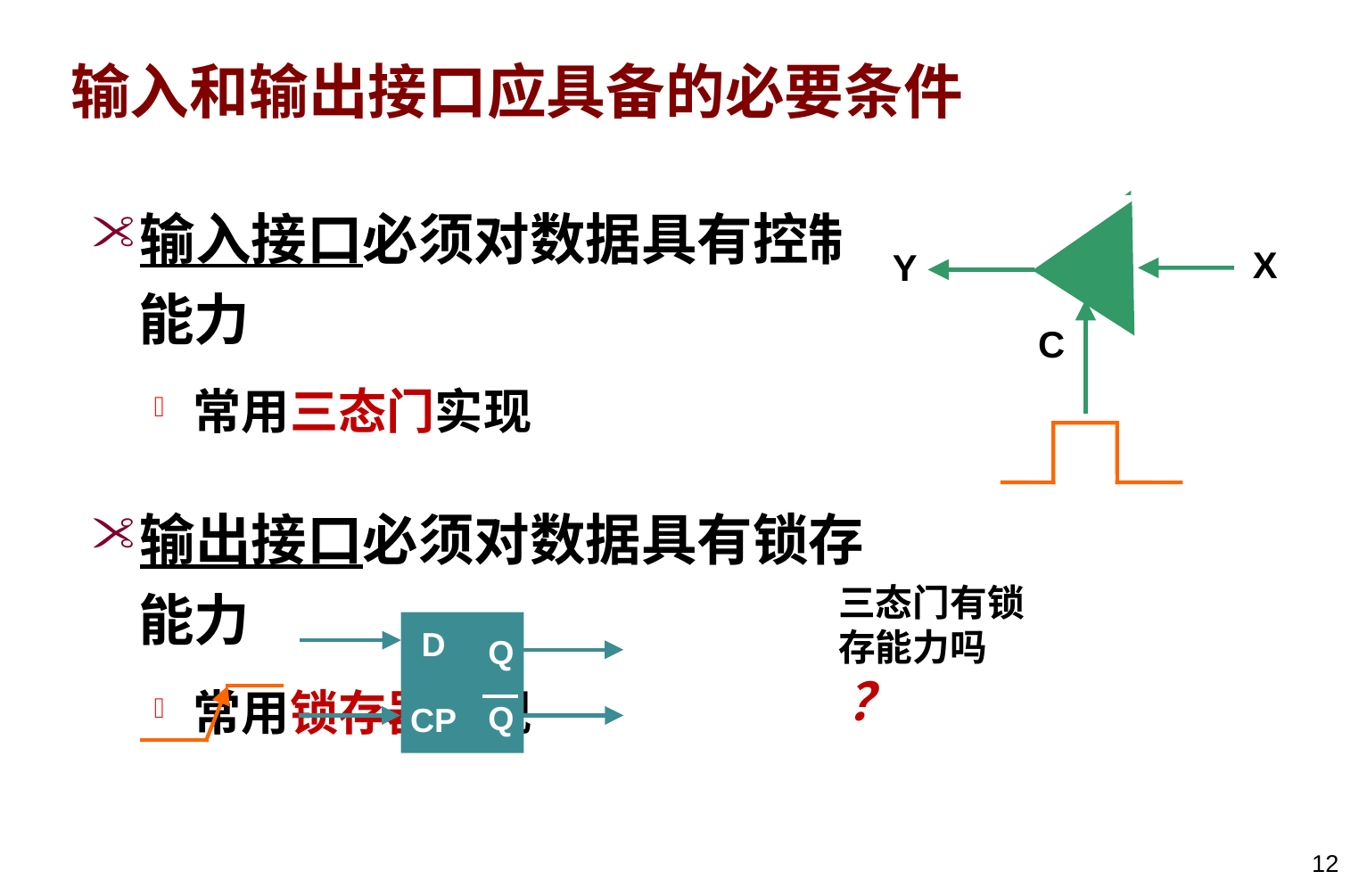

# 输入和输出接口应具备的必要条件
输入接口必须对数据具有控制能力
常用三态门实现
输出接口必须对数据具有锁存能力
常用锁存器实现

X
Y

C

Y
X

C

若C=0，则：X=Y
三态门有锁存能力吗 ？

D
Q
Q
CP
12